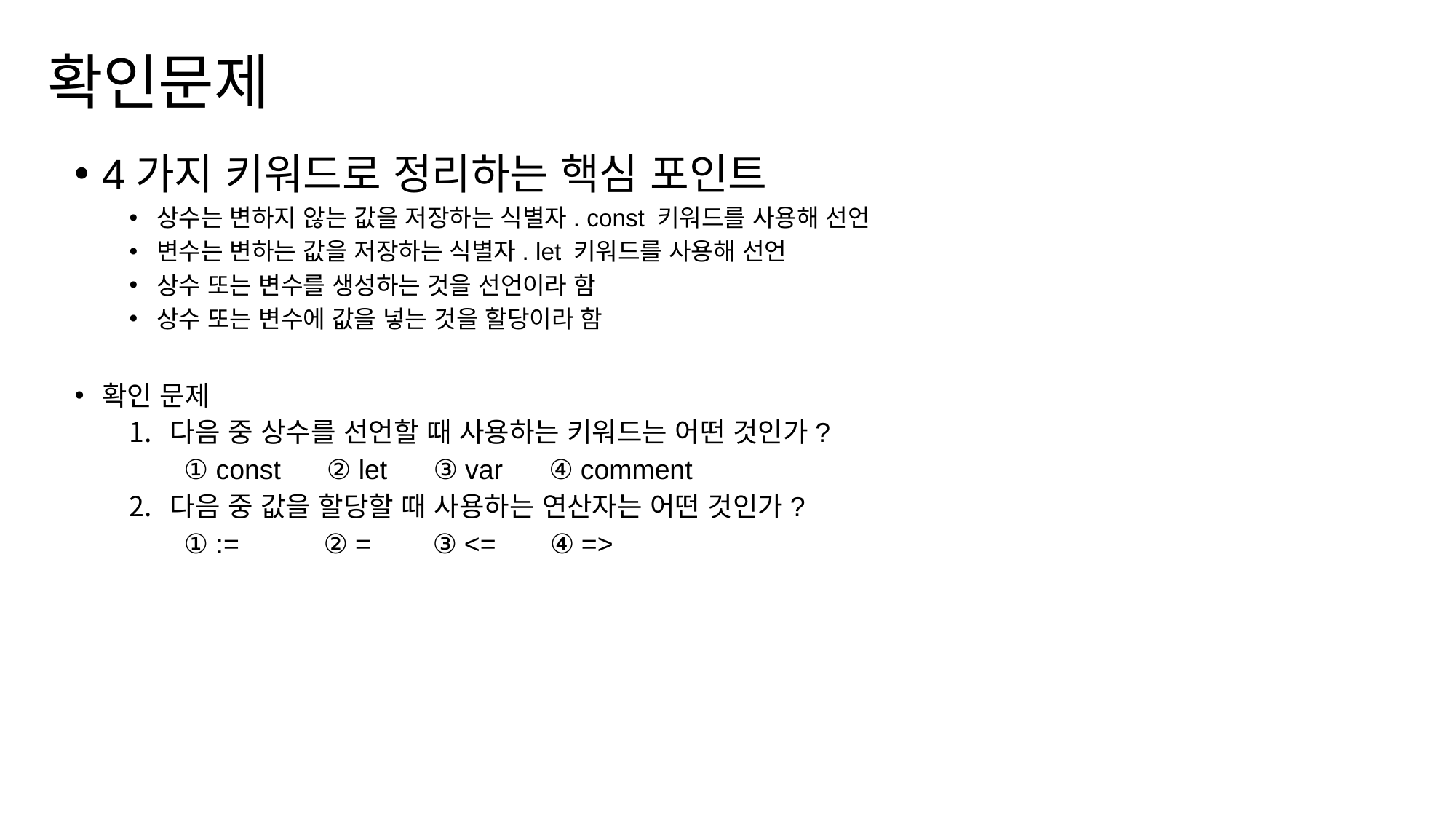

확인문제
4가지 키워드로 정리하는 핵심 포인트
상수는 변하지 않는 값을 저장하는 식별자. const 키워드를 사용해 선언
변수는 변하는 값을 저장하는 식별자. let 키워드를 사용해 선언
상수 또는 변수를 생성하는 것을 선언이라 함
상수 또는 변수에 값을 넣는 것을 할당이라 함

확인 문제
다음 중 상수를 선언할 때 사용하는 키워드는 어떤 것인가?
① const      ② let      ③ var      ④ comment
다음 중 값을 할당할 때 사용하는 연산자는 어떤 것인가?
① :=           ② =        ③ <=       ④ =>